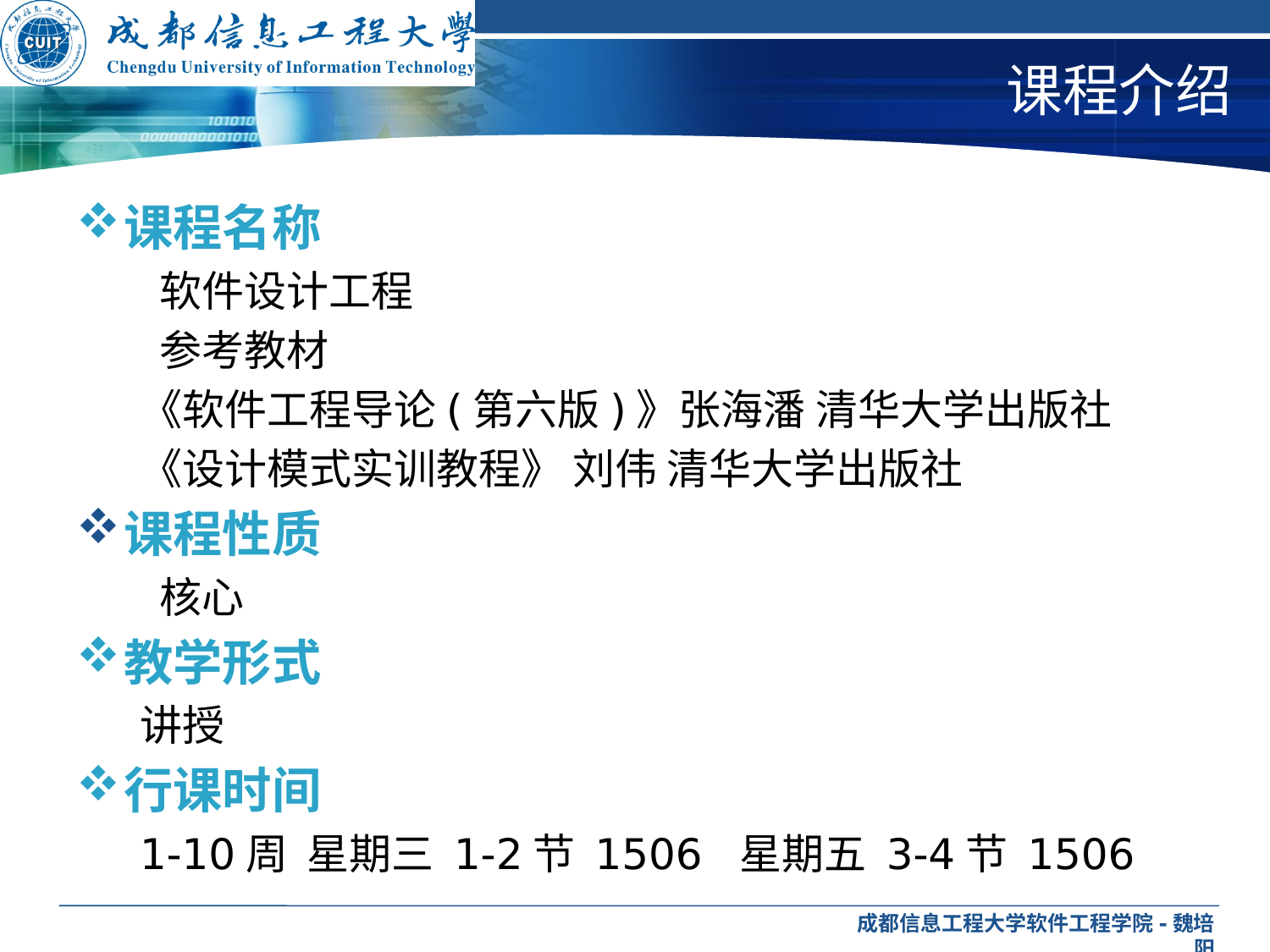

# 课程介绍
课程名称
 软件设计工程
 参考教材
《软件工程导论(第六版)》张海潘 清华大学出版社
《设计模式实训教程》 刘伟 清华大学出版社
课程性质
 核心
教学形式
讲授
行课时间
1-10周  星期三 1-2节 1506  星期五 3-4节 1506

成都信息工程大学软件工程学院-魏培阳